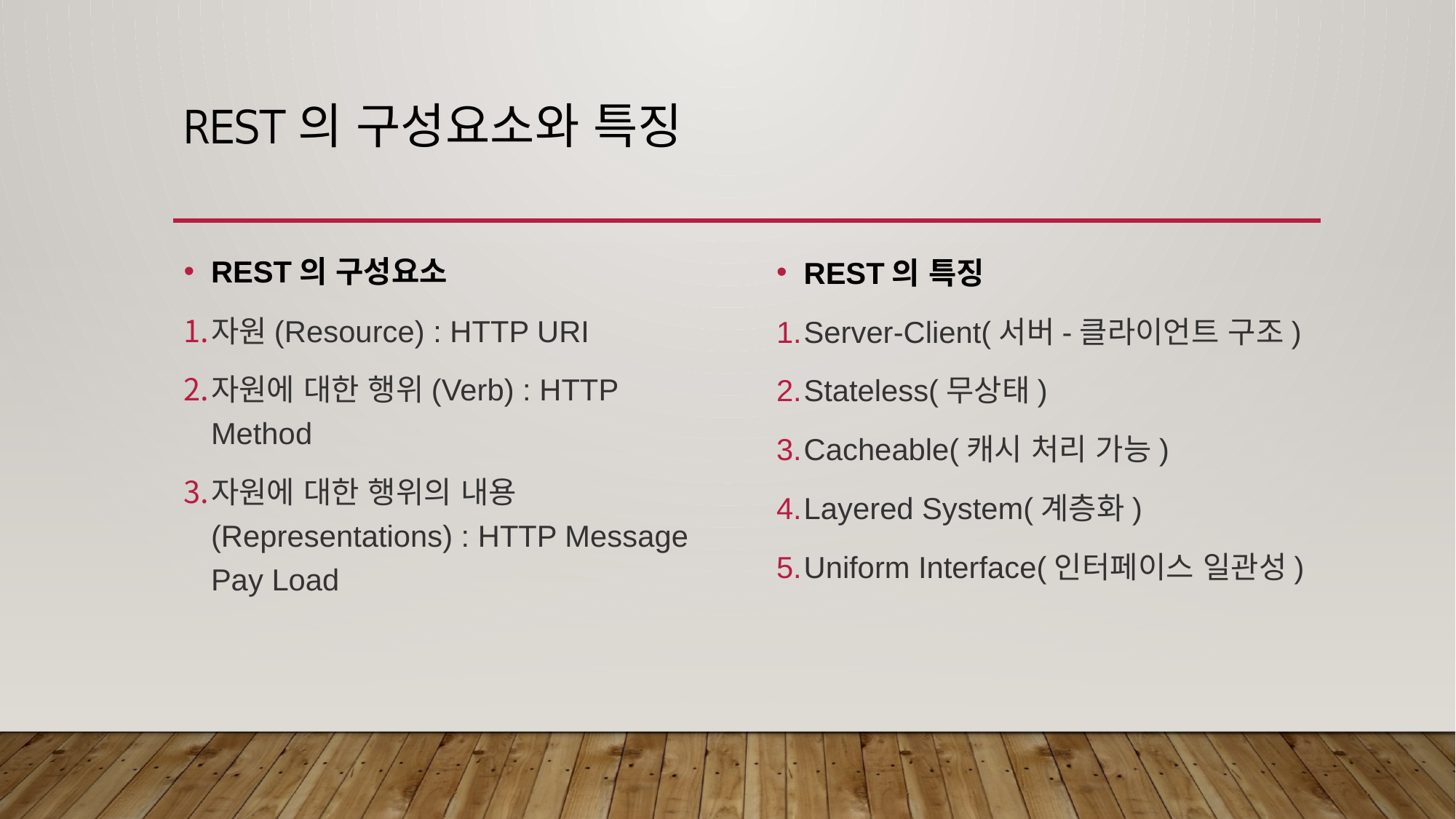

# Rest의 구성요소와 특징
REST의 구성요소
자원(Resource) : HTTP URI
자원에 대한 행위(Verb) : HTTP Method
자원에 대한 행위의 내용 (Representations) : HTTP Message Pay Load
REST의 특징
Server-Client(서버-클라이언트 구조)
Stateless(무상태)
Cacheable(캐시 처리 가능)
Layered System(계층화)
Uniform Interface(인터페이스 일관성)